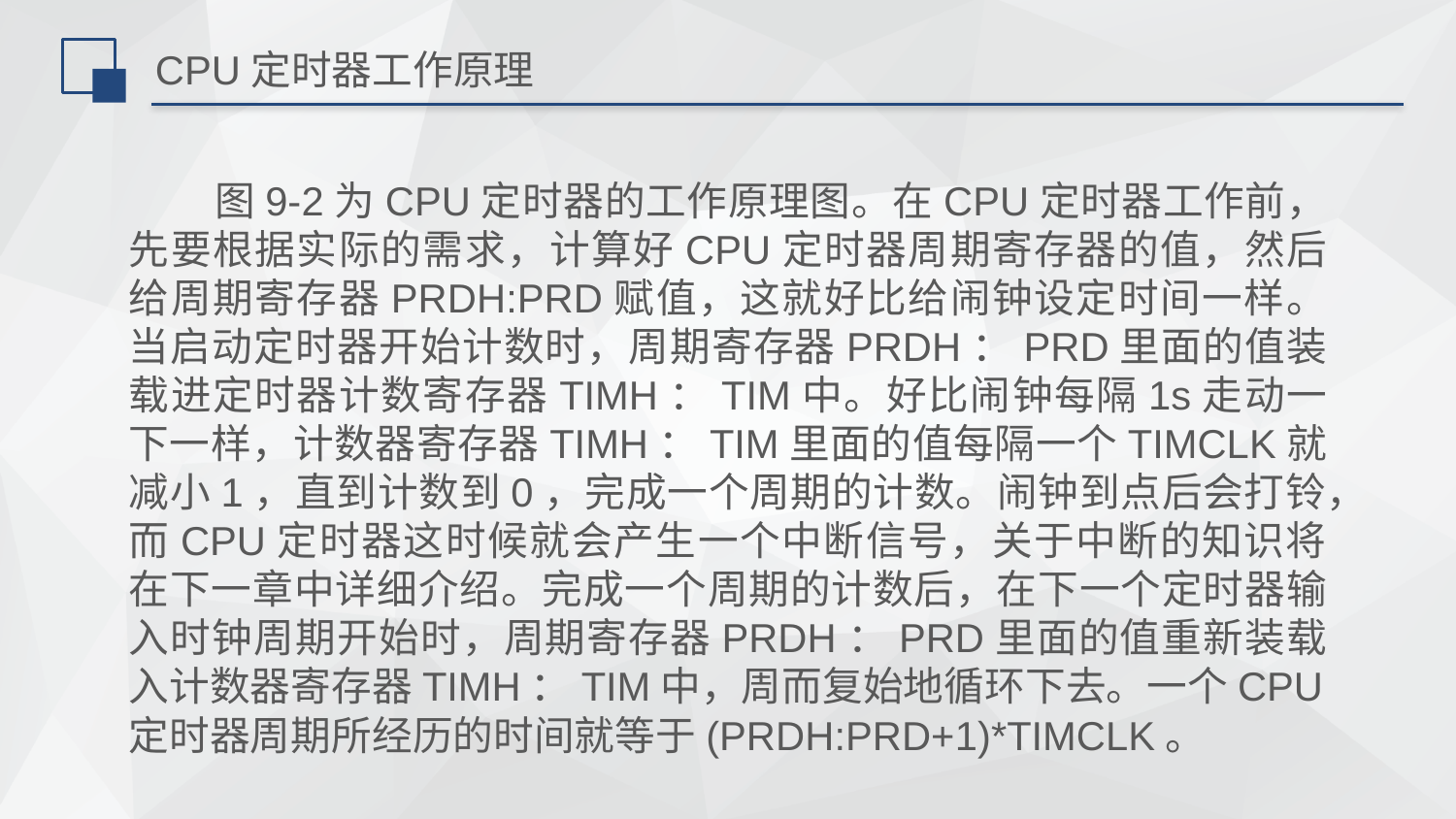

# CPU定时器工作原理
图9-2为CPU定时器的工作原理图。在CPU定时器工作前，先要根据实际的需求，计算好CPU定时器周期寄存器的值，然后给周期寄存器PRDH:PRD赋值，这就好比给闹钟设定时间一样。当启动定时器开始计数时，周期寄存器PRDH：PRD里面的值装载进定时器计数寄存器TIMH：TIM中。好比闹钟每隔1s走动一下一样，计数器寄存器TIMH：TIM里面的值每隔一个TIMCLK就减小1，直到计数到0，完成一个周期的计数。闹钟到点后会打铃，而CPU定时器这时候就会产生一个中断信号，关于中断的知识将在下一章中详细介绍。完成一个周期的计数后，在下一个定时器输入时钟周期开始时，周期寄存器PRDH：PRD里面的值重新装载入计数器寄存器TIMH：TIM中，周而复始地循环下去。一个CPU定时器周期所经历的时间就等于(PRDH:PRD+1)*TIMCLK。